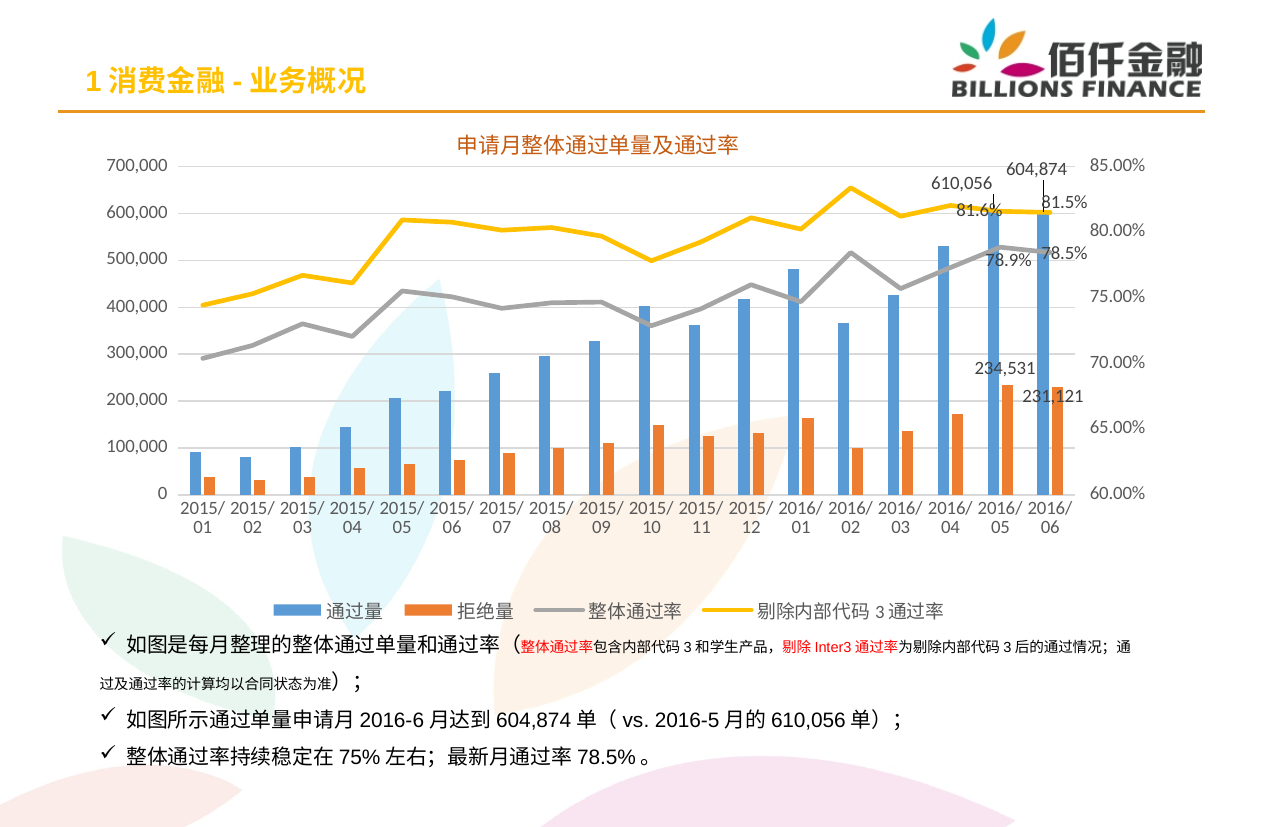

1消费金融-业务概况
申请月整体通过单量及通过率

### Chart

| Category | 通过量 | 拒绝量 | 整体通过率 | 剔除内部代码3通过率 |
|---|---|---|---|---|
| 2015/01 | 91967.0 | 38673.0 | 0.703972749540723 | 0.744461083903347 |
| 2015/02 | 81330.0 | 32599.0 | 0.713865653169957 | 0.753208987015874 |
| 2015/03 | 101098.0 | 37336.0 | 0.730297470274644 | 0.767224958450645 |
| 2015/04 | 145489.0 | 56376.0 | 0.720724246402298 | 0.76136375529855 |
| 2015/05 | 205510.0 | 66574.0 | 0.755318210552623 | 0.809432282763673 |
| 2015/06 | 222477.0 | 73816.0 | 0.750868228409041 | 0.8076797409349 |
| 2015/07 | 259147.0 | 90072.0 | 0.742075889341645 | 0.801592996999598 |
| 2015/08 | 295597.0 | 100478.0 | 0.746315723032254 | 0.803626141495097 |
| 2015/09 | 328407.0 | 111317.0 | 0.746848022850697 | 0.797023119002432 |
| 2015/10 | 402487.0 | 149744.0 | 0.72883811303603 | 0.778271504674614 |
| 2015/11 | 362098.0 | 126066.0 | 0.741754820101441 | 0.792708182825218 |
| 2015/12 | 417956.0 | 131940.0 | 0.760063721139997 | 0.811081549445282 |
| 2016/01 | 481287.0 | 162902.0 | 0.747120798399228 | 0.802419159879625 |
| 2016/02 | 366695.0 | 100671.0 | 0.784599222022997 | 0.833863933017096 |
| 2016/03 | 426374.0 | 136772.0 | 0.757128701970714 | 0.81219664586524 |
| 2016/04 | 531455.0 | 171543.0 | 0.773127788550921 | 0.820435276609671 |
| 2016/05 | 610056.0 | 234531.0 | 0.788657814687597 | 0.81599961477653 |
| 2016/06 | 604874.0 | 231121.0 | 0.784605047423365 | 0.815072138804033 |
2015
 如图是每月整理的整体通过单量和通过率（整体通过率包含内部代码3和学生产品，剔除Inter3通过率为剔除内部代码3后的通过情况；通过及通过率的计算均以合同状态为准）；
 如图所示通过单量申请月2016-6月达到604,874单（vs. 2016-5月的610,056单）；
 整体通过率持续稳定在75%左右；最新月通过率78.5%。